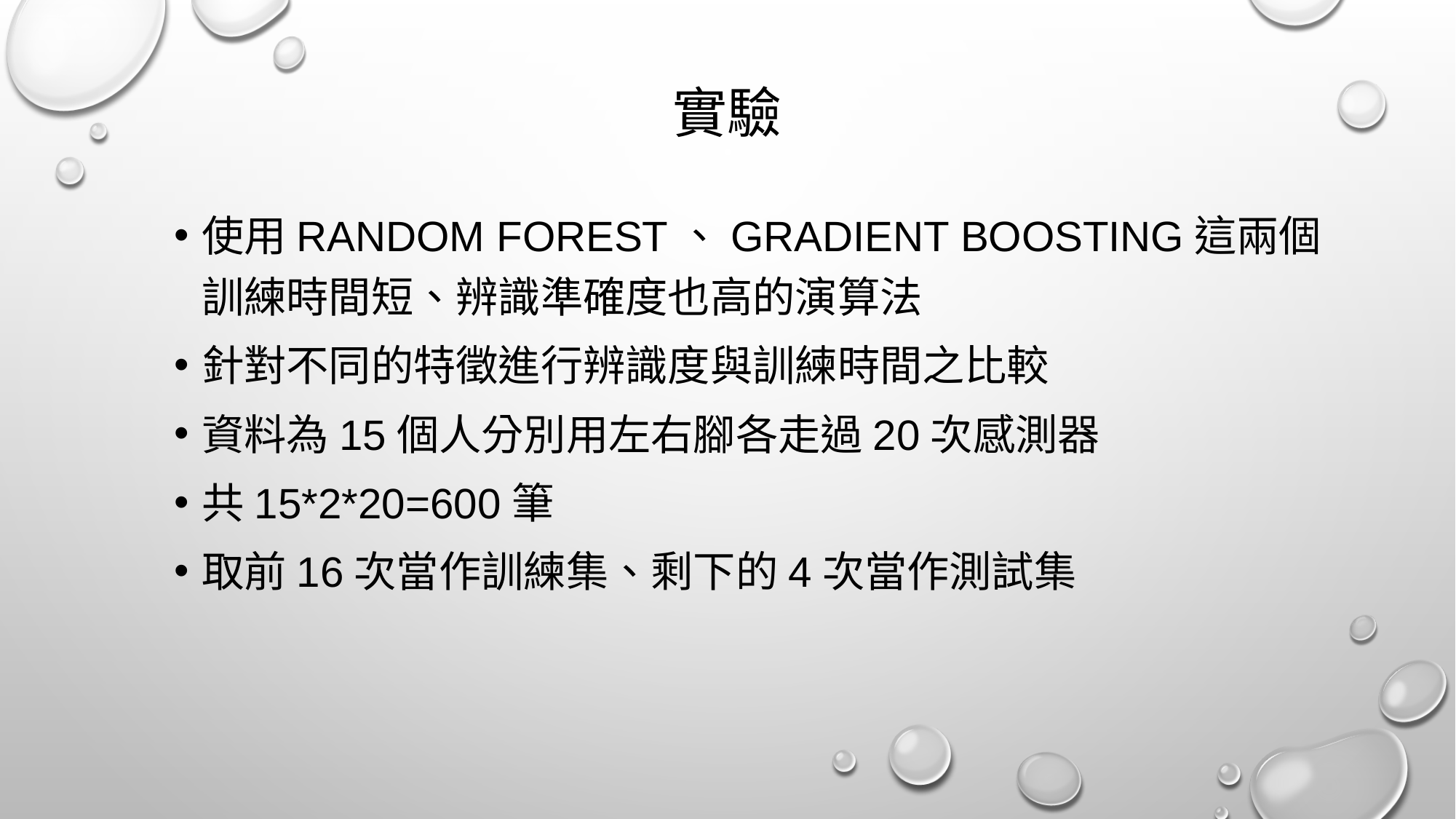

# 實驗
使用Random forest、gradient boosting這兩個訓練時間短、辨識準確度也高的演算法
針對不同的特徵進行辨識度與訓練時間之比較
資料為15個人分別用左右腳各走過20次感測器
共15*2*20=600筆
取前16次當作訓練集、剩下的4次當作測試集